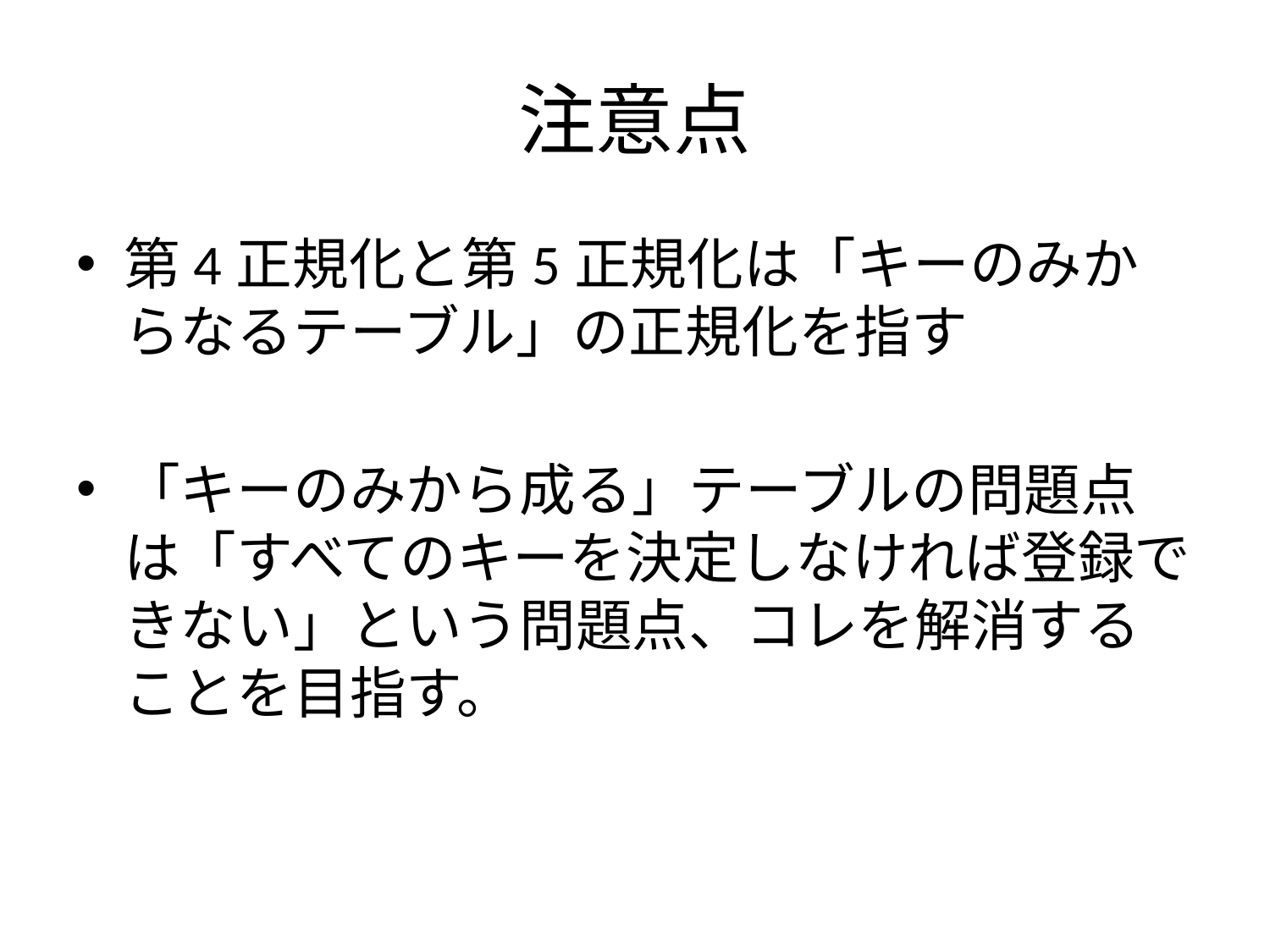

# 注意点
第4正規化と第5正規化は「キーのみからなるテーブル」の正規化を指す

「キーのみから成る」テーブルの問題点は「すべてのキーを決定しなければ登録できない」という問題点、コレを解消することを目指す。